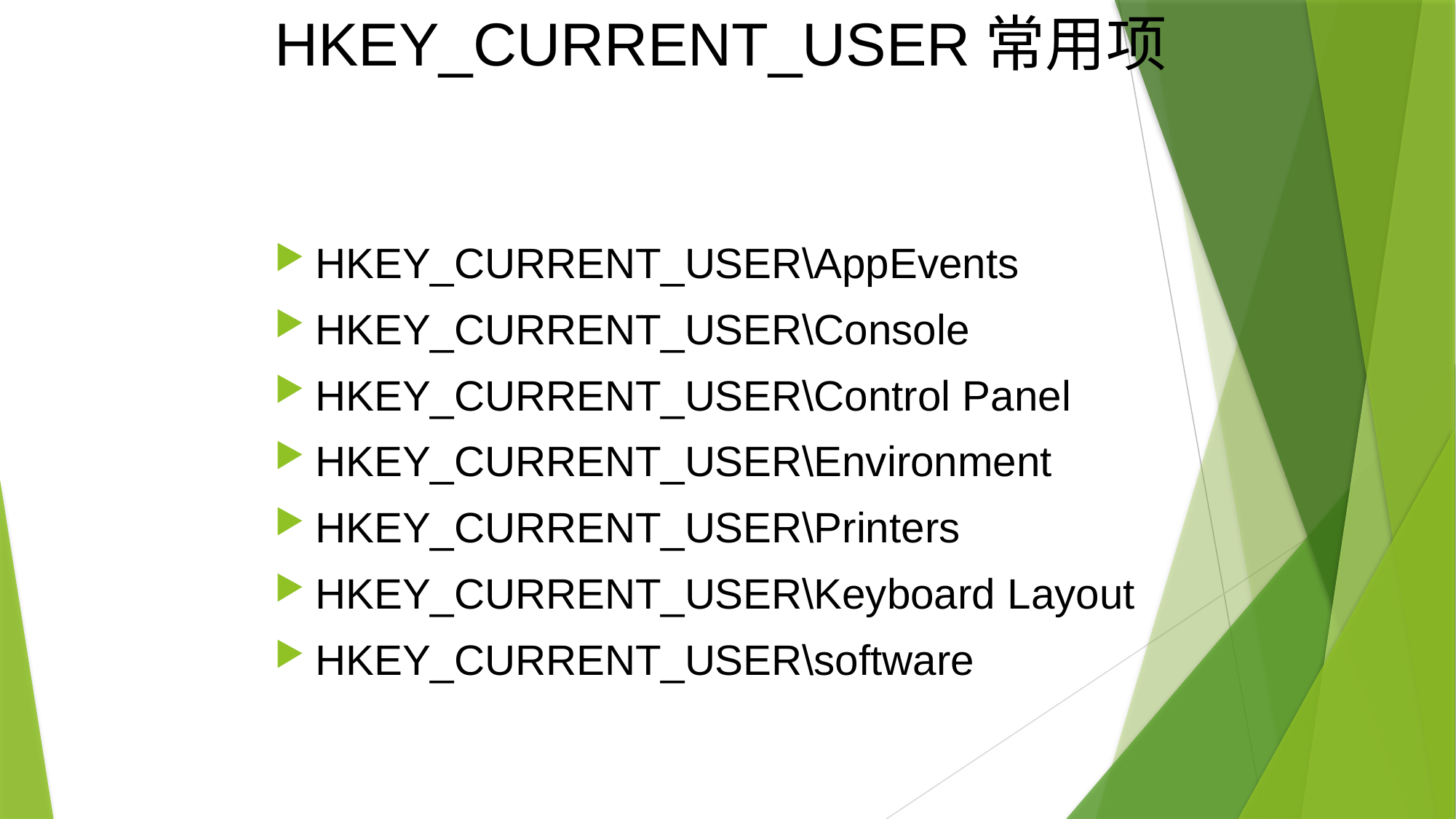

# HKEY_CURRENT_USER常用项
HKEY_CURRENT_USER\AppEvents
HKEY_CURRENT_USER\Console
HKEY_CURRENT_USER\Control Panel
HKEY_CURRENT_USER\Environment
HKEY_CURRENT_USER\Printers
HKEY_CURRENT_USER\Keyboard Layout
HKEY_CURRENT_USER\software